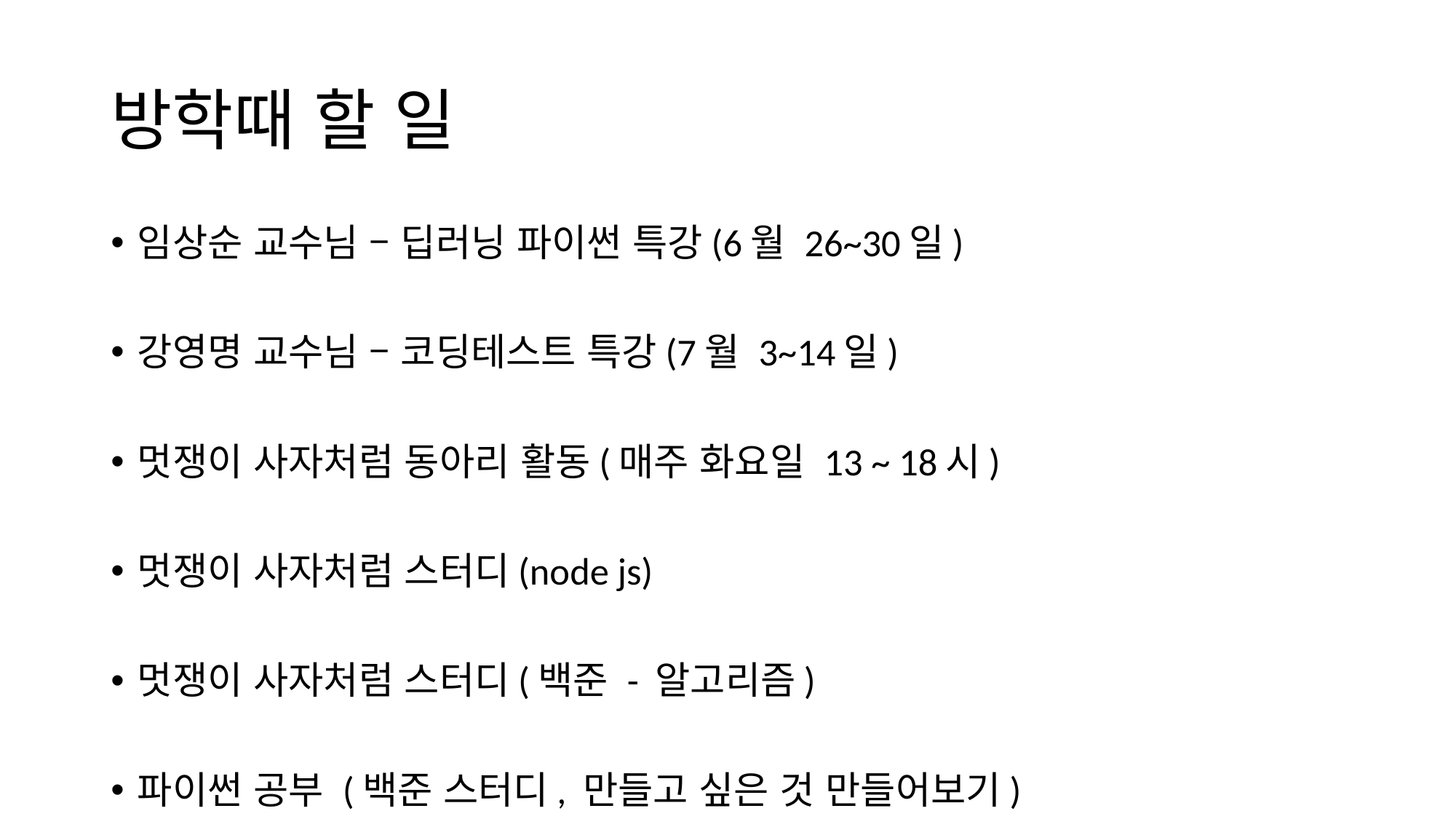

# 방학때 할 일
임상순 교수님 – 딥러닝 파이썬 특강(6월 26~30일)

강영명 교수님 – 코딩테스트 특강(7월 3~14일)

멋쟁이 사자처럼 동아리 활동(매주 화요일 13 ~ 18시)

멋쟁이 사자처럼 스터디(node js)

멋쟁이 사자처럼 스터디(백준 - 알고리즘)

파이썬 공부 (백준 스터디, 만들고 싶은 것 만들어보기)